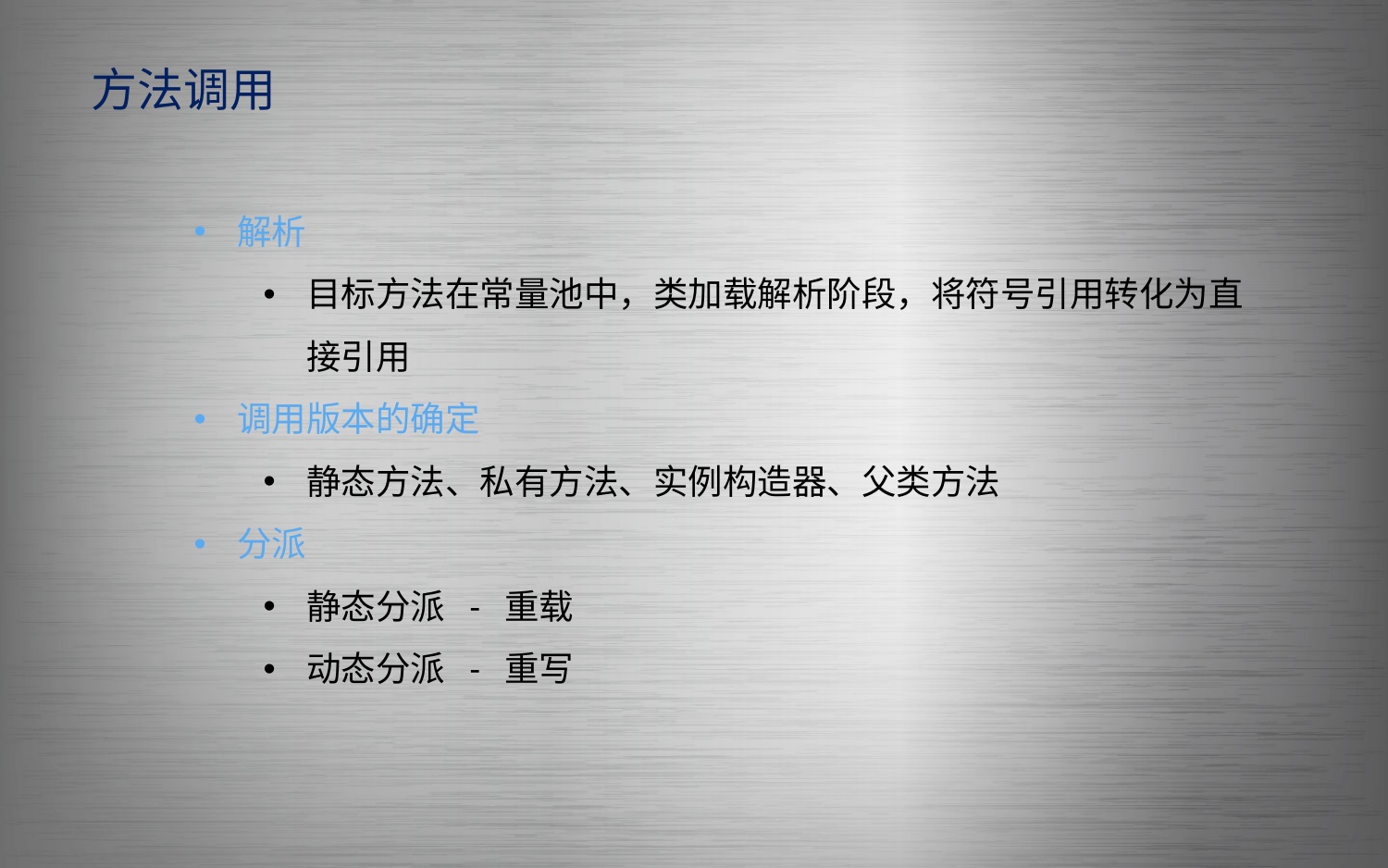

方法调用
解析
目标方法在常量池中，类加载解析阶段，将符号引用转化为直接引用
调用版本的确定
静态方法、私有方法、实例构造器、父类方法
分派
静态分派  -  重载
动态分派  -  重写